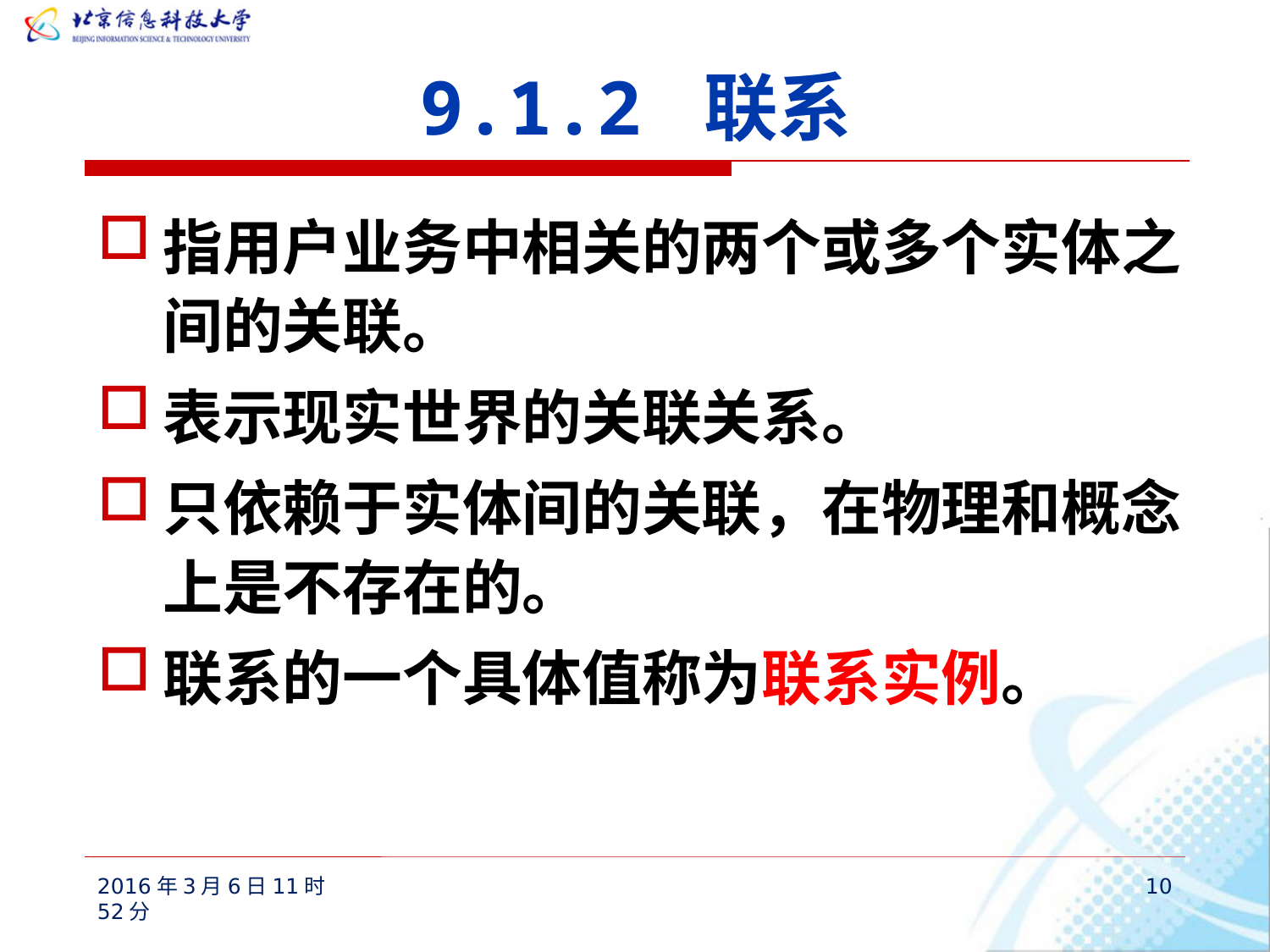

# 9.1.2 联系
指用户业务中相关的两个或多个实体之间的关联。
表示现实世界的关联关系。
只依赖于实体间的关联，在物理和概念上是不存在的。
联系的一个具体值称为联系实例。
2016年3月6日11时52分
10